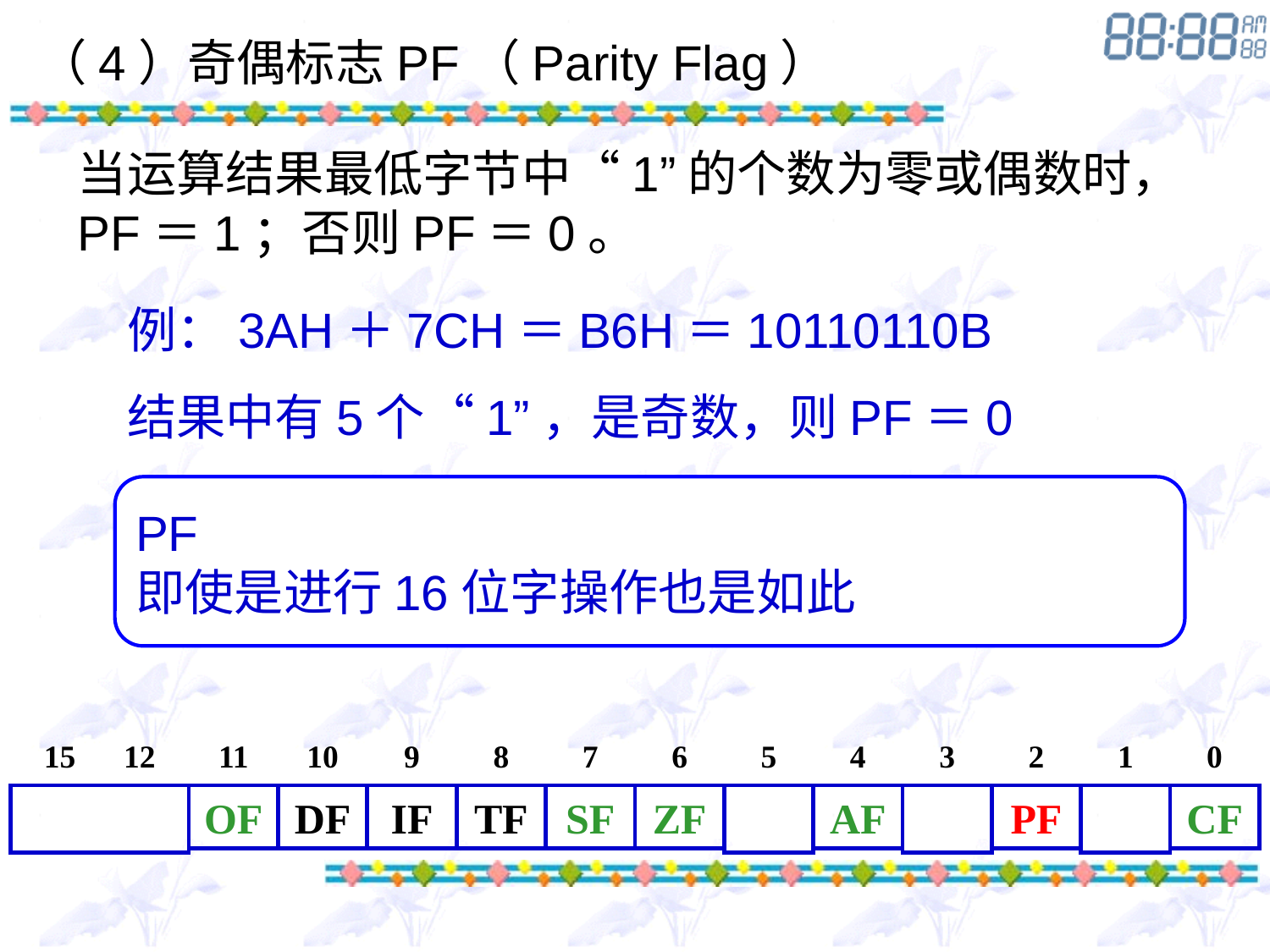

（4）奇偶标志PF（Parity Flag）
当运算结果最低字节中“1”的个数为零或偶数时，PF＝1；否则PF＝0。
例：3AH＋7CH＝B6H＝10110110B
结果中有5个“1”，是奇数，则PF＝0
PF标志仅反映最低8位中“1”的个数是偶或奇，
即使是进行16位字操作也是如此
15      12
11
10
9
8
7
6
5
4
3
2
1
0

OF
DF
IF
TF
SF
ZF

AF

PF

CF